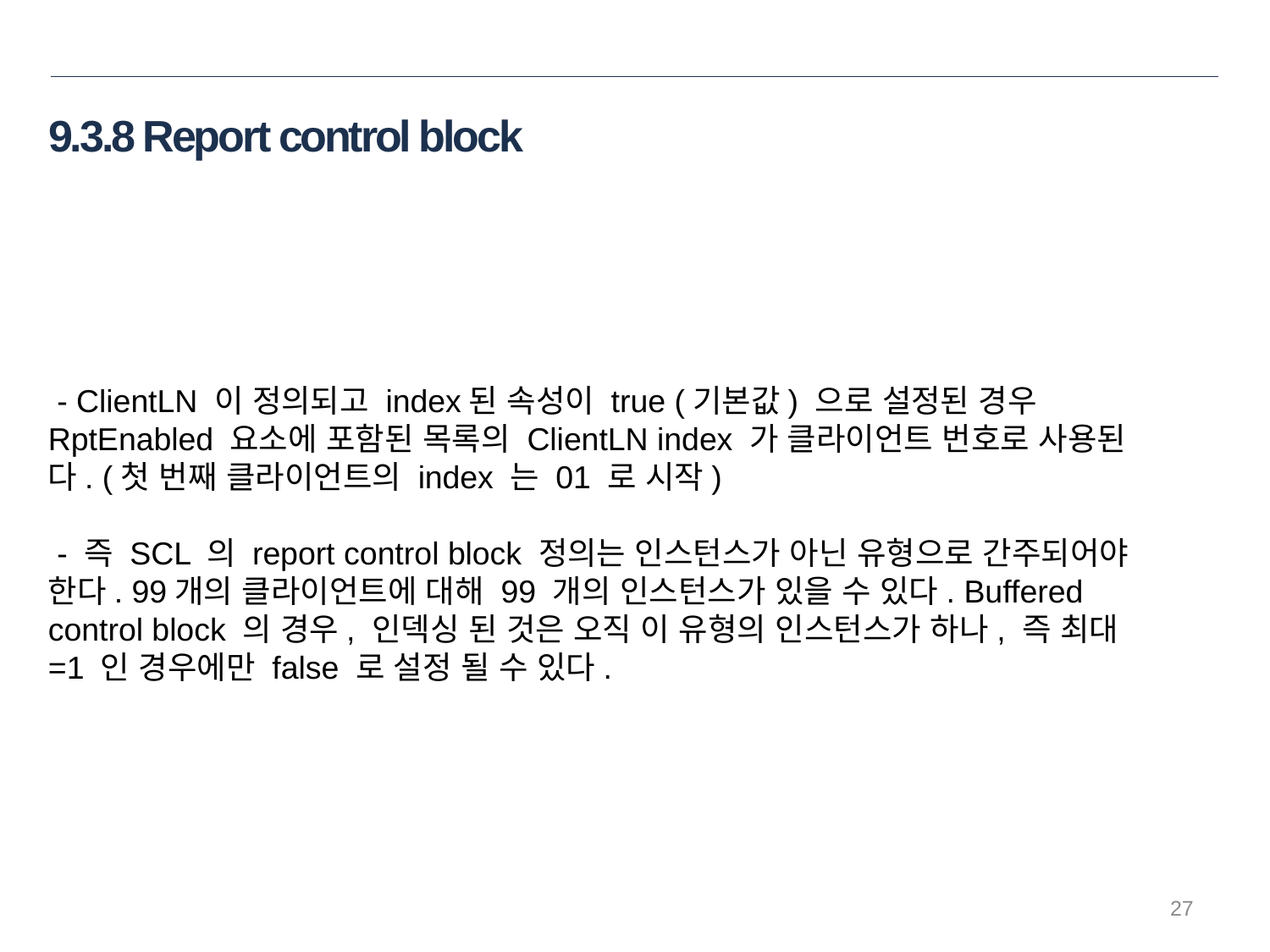

9.3.8 Report control block

 - ClientLN 이 정의되고 index된 속성이 true (기본값) 으로 설정된 경우 RptEnabled 요소에 포함된 목록의 ClientLN index 가 클라이언트 번호로 사용된다. (첫 번째 클라이언트의 index 는 01 로 시작)

 - 즉 SCL 의 report control block 정의는 인스턴스가 아닌 유형으로 간주되어야 한다. 99개의 클라이언트에 대해 99 개의 인스턴스가 있을 수 있다. Buffered control block 의 경우, 인덱싱 된 것은 오직 이 유형의 인스턴스가 하나, 즉 최대=1 인 경우에만 false 로 설정 될 수 있다.

27